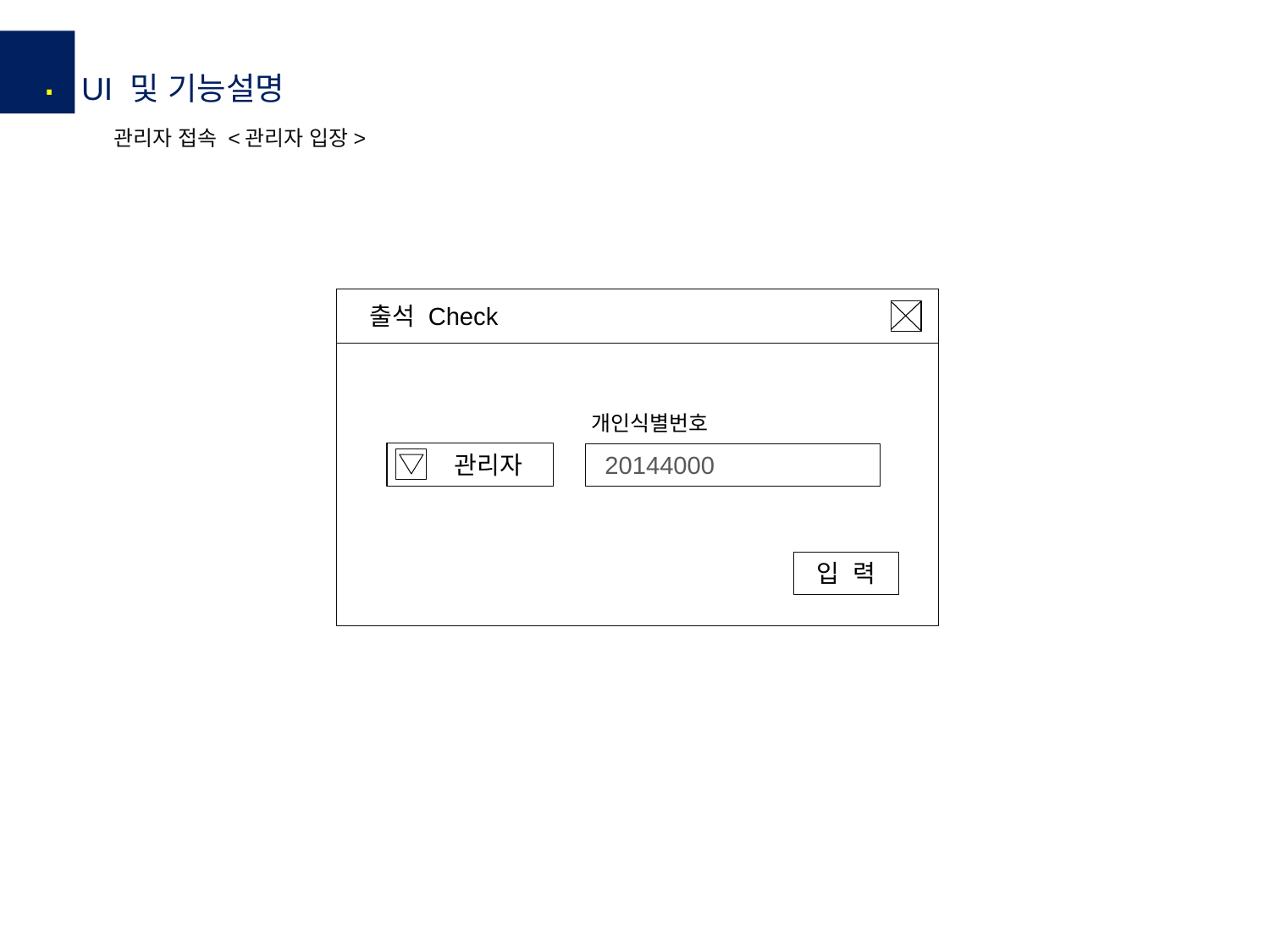

5.

윤고딕310
UI 및 기능설명
관리자 접속 <관리자 입장>
윤고딕330
윤고딕350

출석 Check

개인식별번호

관리자

20144000

입  력